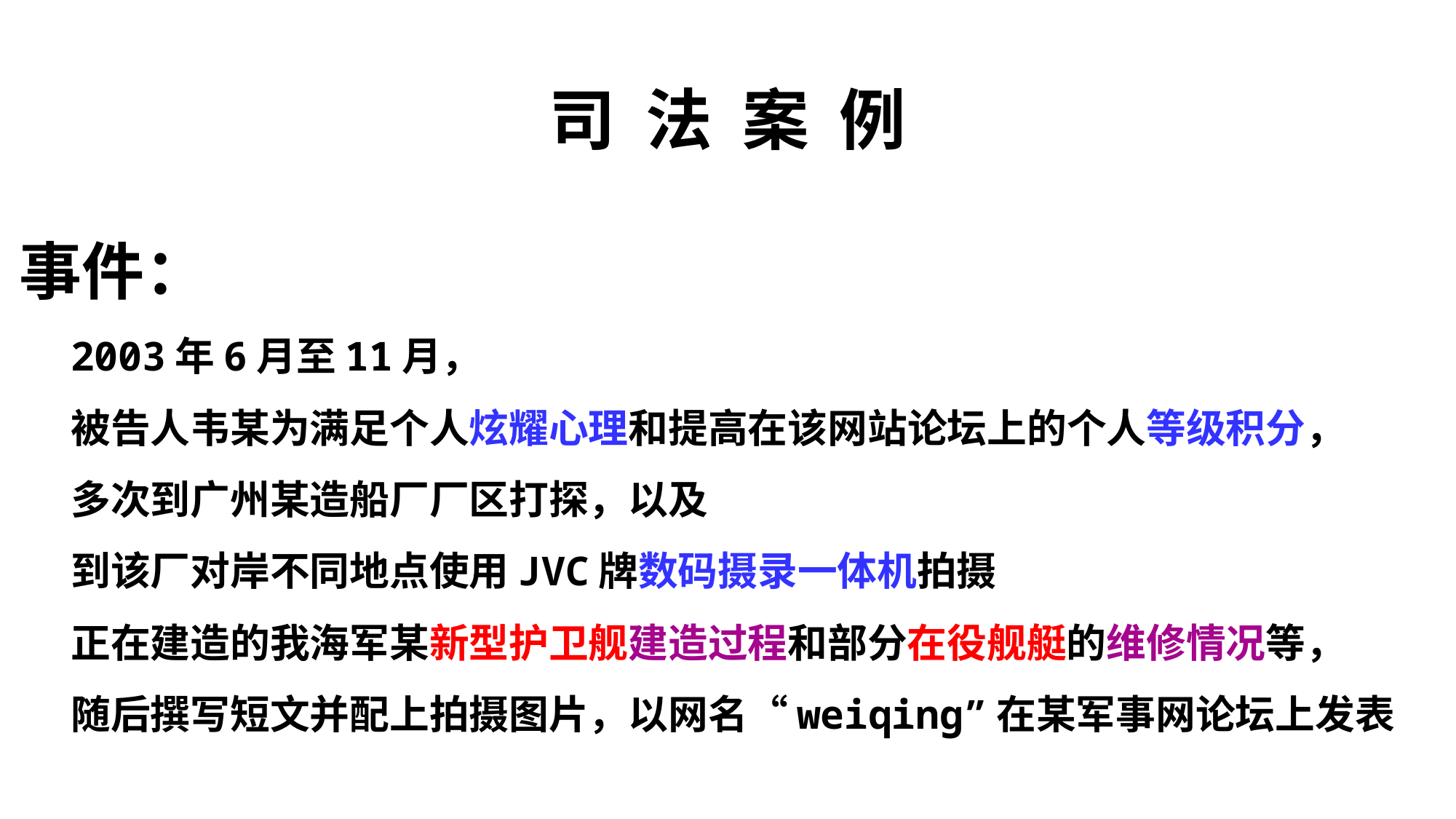

# 司  法  案  例
事件：
2003年6月至11月，
被告人韦某为满足个人炫耀心理和提高在该网站论坛上的个人等级积分，
多次到广州某造船厂厂区打探，以及
到该厂对岸不同地点使用JVC牌数码摄录一体机拍摄
正在建造的我海军某新型护卫舰建造过程和部分在役舰艇的维修情况等，
随后撰写短文并配上拍摄图片，以网名“weiqing”在某军事网论坛上发表